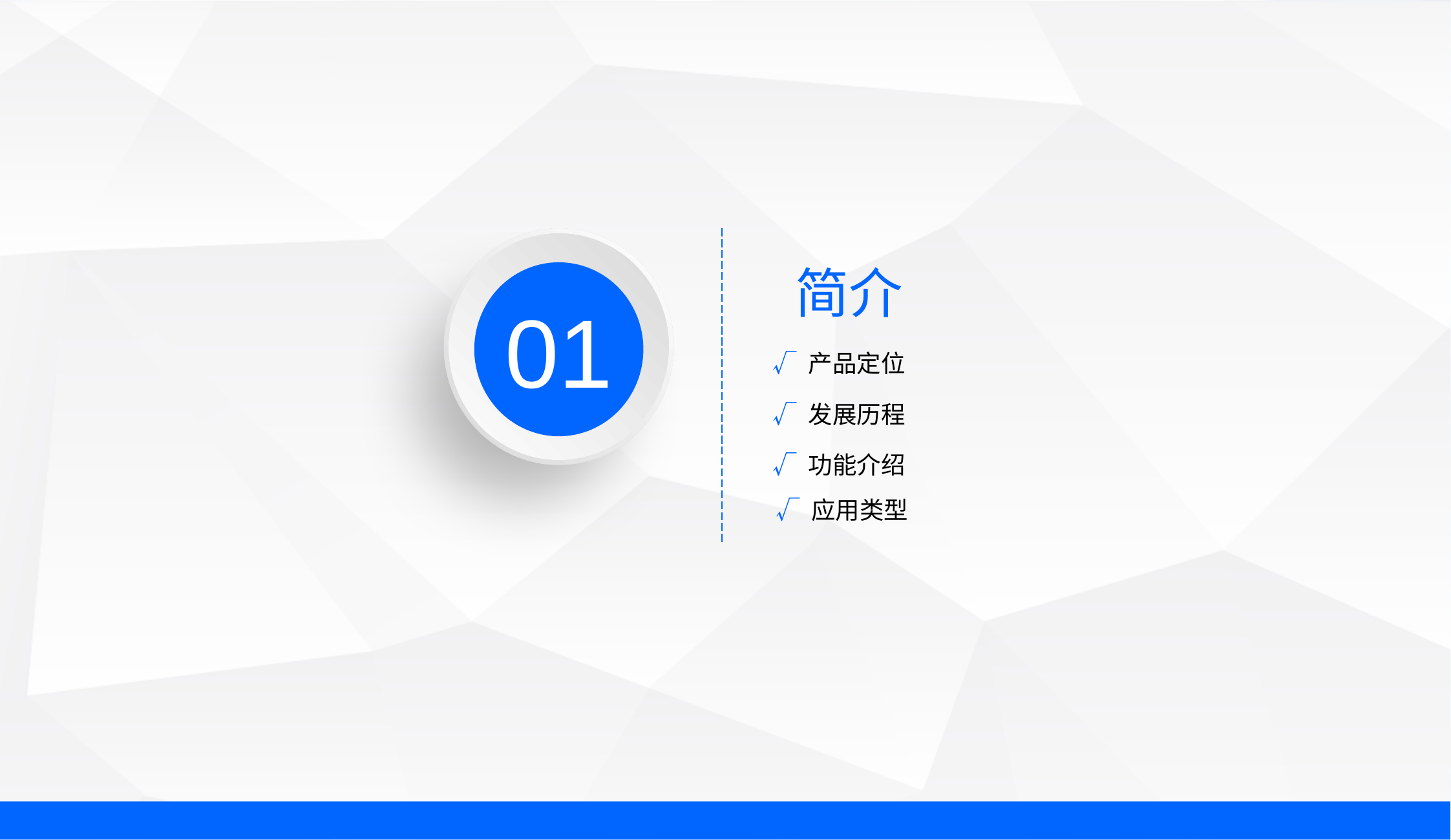

01
简介
√ 产品定位
√ 发展历程
√ 功能介绍
√ 应用类型